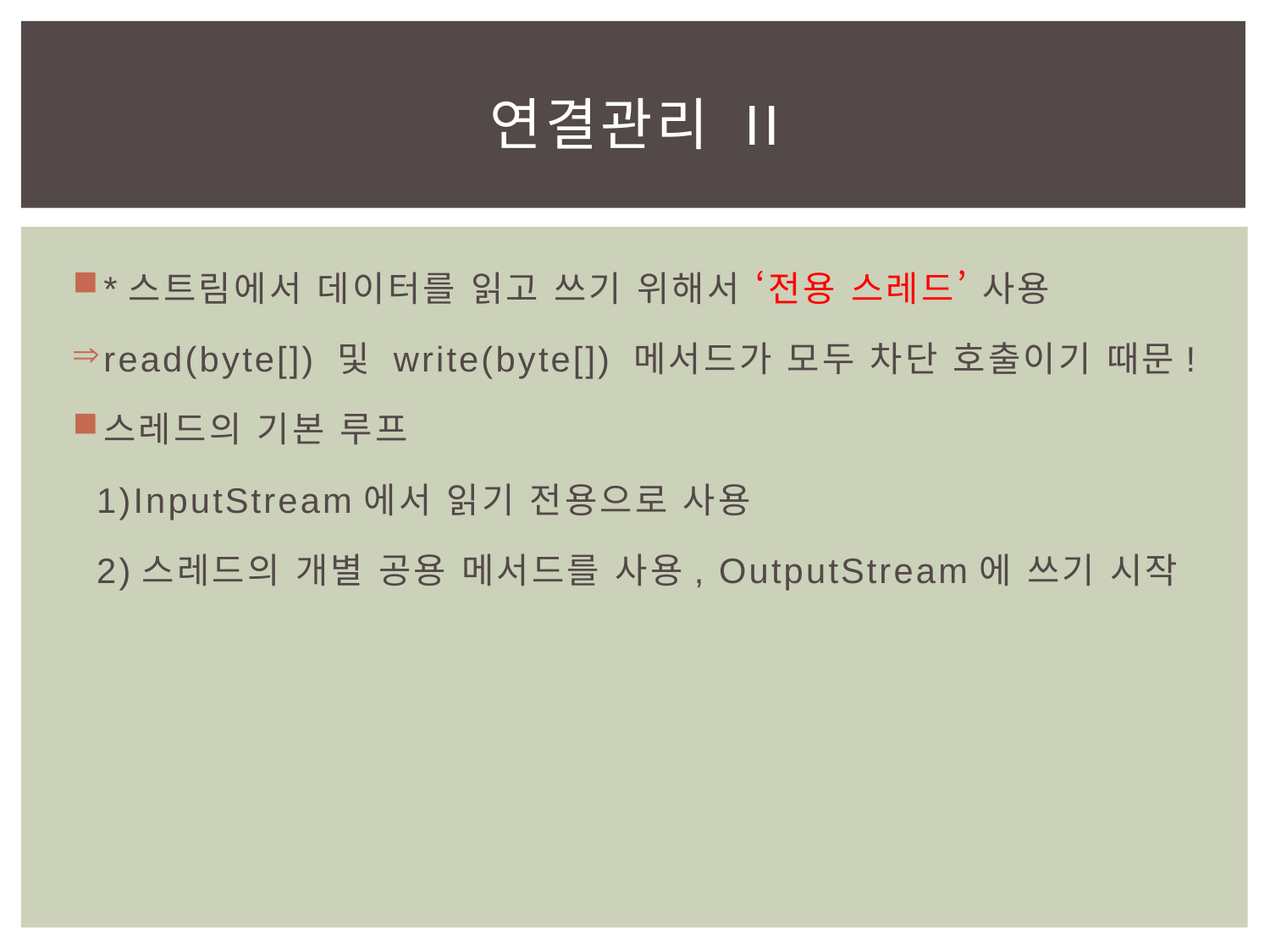

# 연결관리 II
*스트림에서 데이터를 읽고 쓰기 위해서 ‘전용 스레드’ 사용
read(byte[]) 및 write(byte[]) 메서드가 모두 차단 호출이기 때문!
스레드의 기본 루프
  1)InputStream에서 읽기 전용으로 사용
  2)스레드의 개별 공용 메서드를 사용, OutputStream에 쓰기 시작